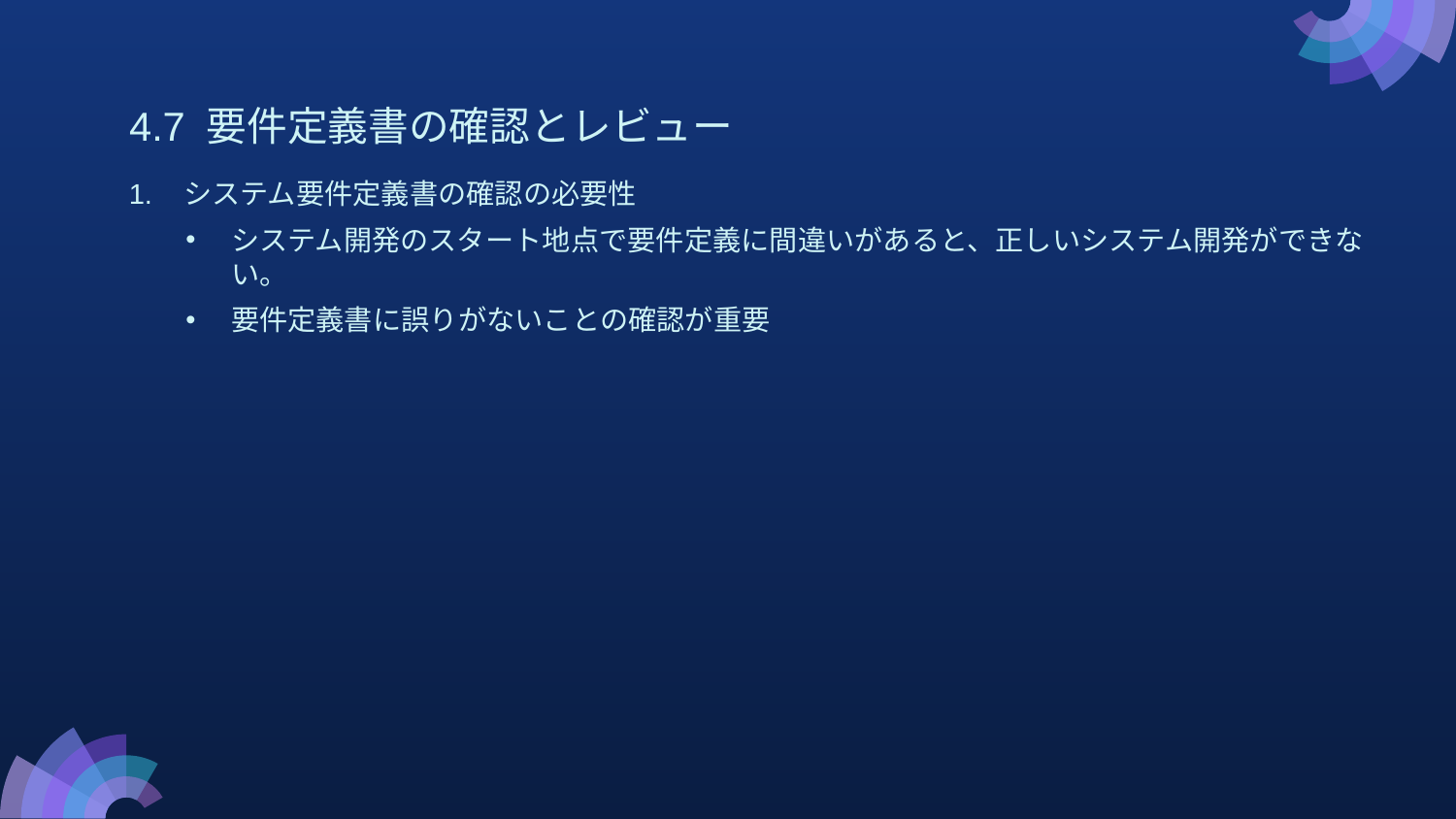

# 4.7 要件定義書の確認とレビュー
システム要件定義書の確認の必要性
システム開発のスタート地点で要件定義に間違いがあると、正しいシステム開発ができない。
要件定義書に誤りがないことの確認が重要